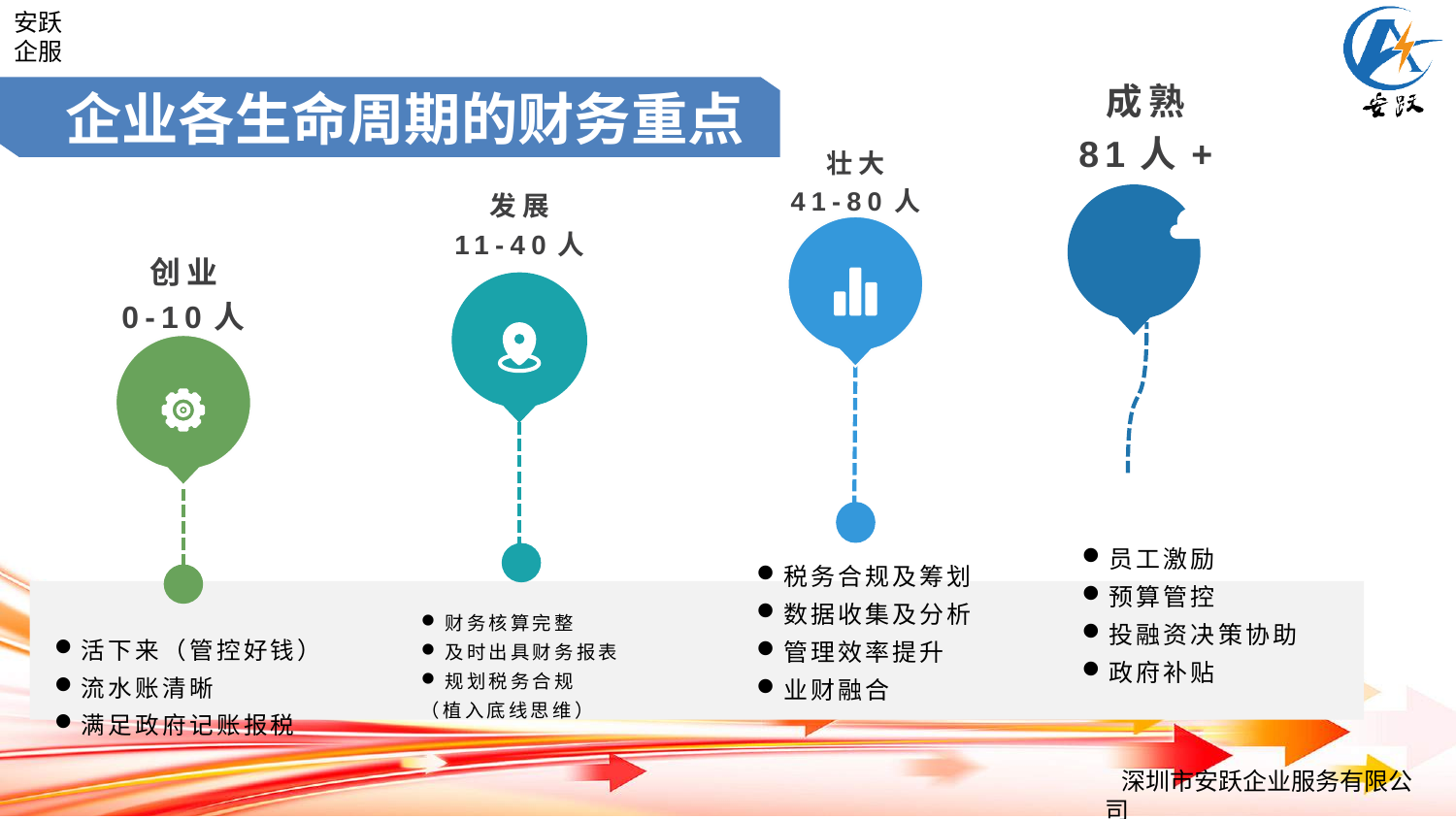

成熟
81人+

# 企业各生命周期的财务重点
壮大
41-80人
发展
11-40人

创业
0-10人

员工激励
预算管控
投融资决策协助
政府补贴

税务合规及筹划
数据收集及分析
管理效率提升
业财融合

财务核算完整
及时出具财务报表
规划税务合规
（植入底线思维）
活下来（管控好钱）
流水账清晰
满足政府记账报税